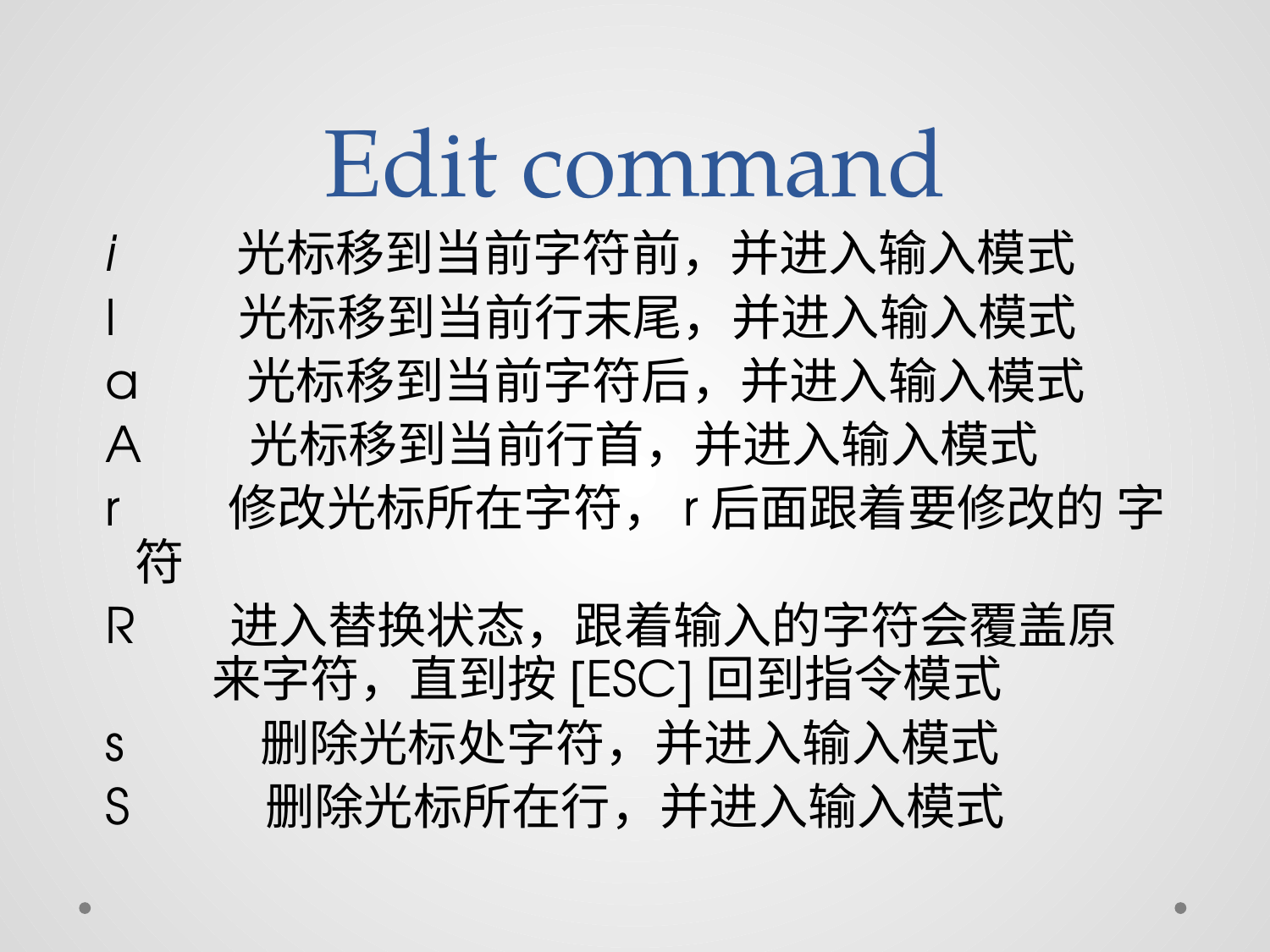

# Edit command
i        光标移到当前字符前，并进入输入模式
I        光标移到当前行末尾，并进入输入模式
a       光标移到当前字符后，并进入输入模式
A       光标移到当前行首，并进入输入模式
r       修改光标所在字符，r后面跟着要修改的 字符
R      进入替换状态，跟着输入的字符会覆盖原              来字符，直到按[ESC]回到指令模式
s         删除光标处字符，并进入输入模式
S         删除光标所在行，并进入输入模式